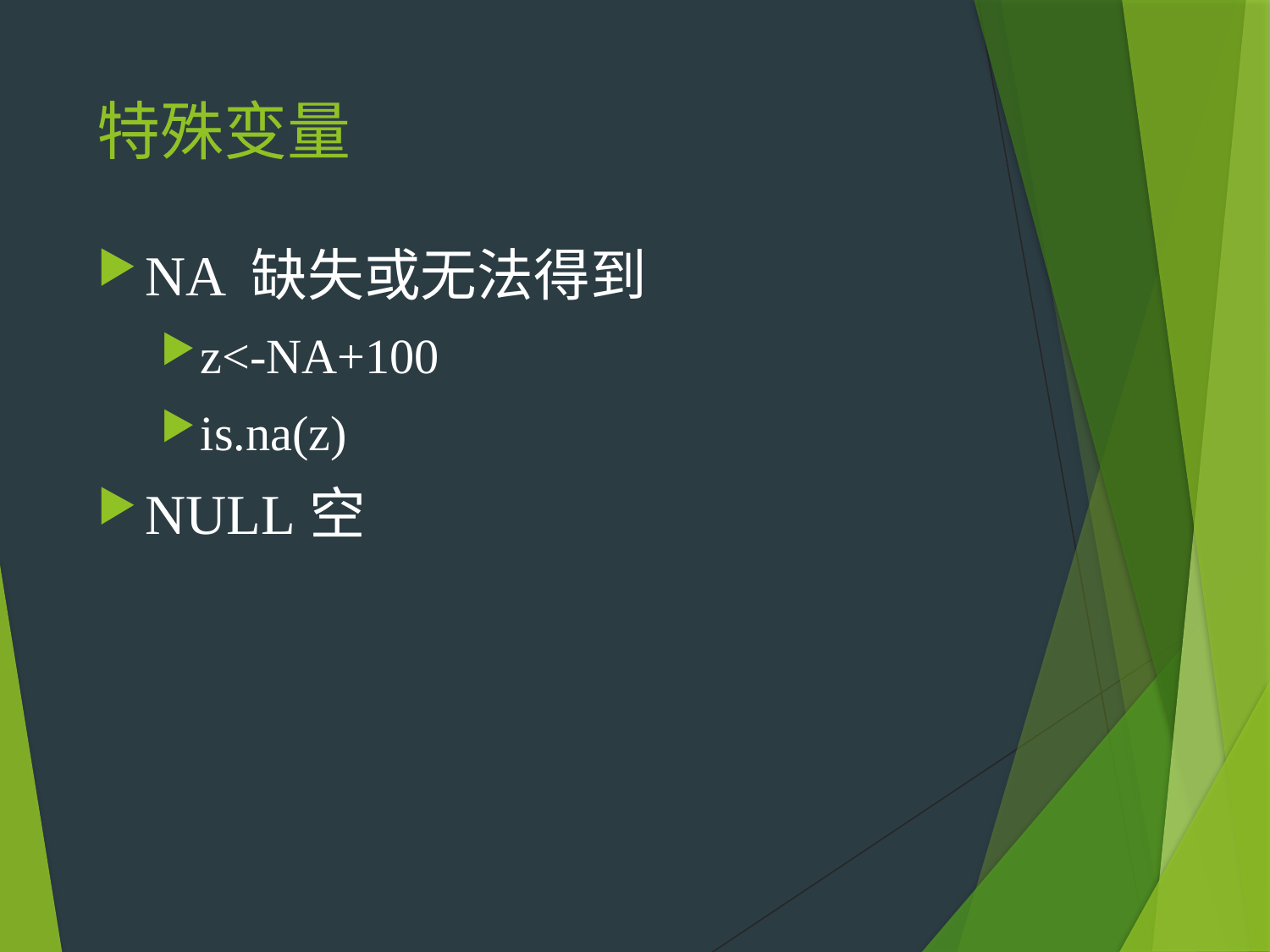

# 特殊变量
NA 缺失或无法得到
z<-NA+100
is.na(z)
NULL空